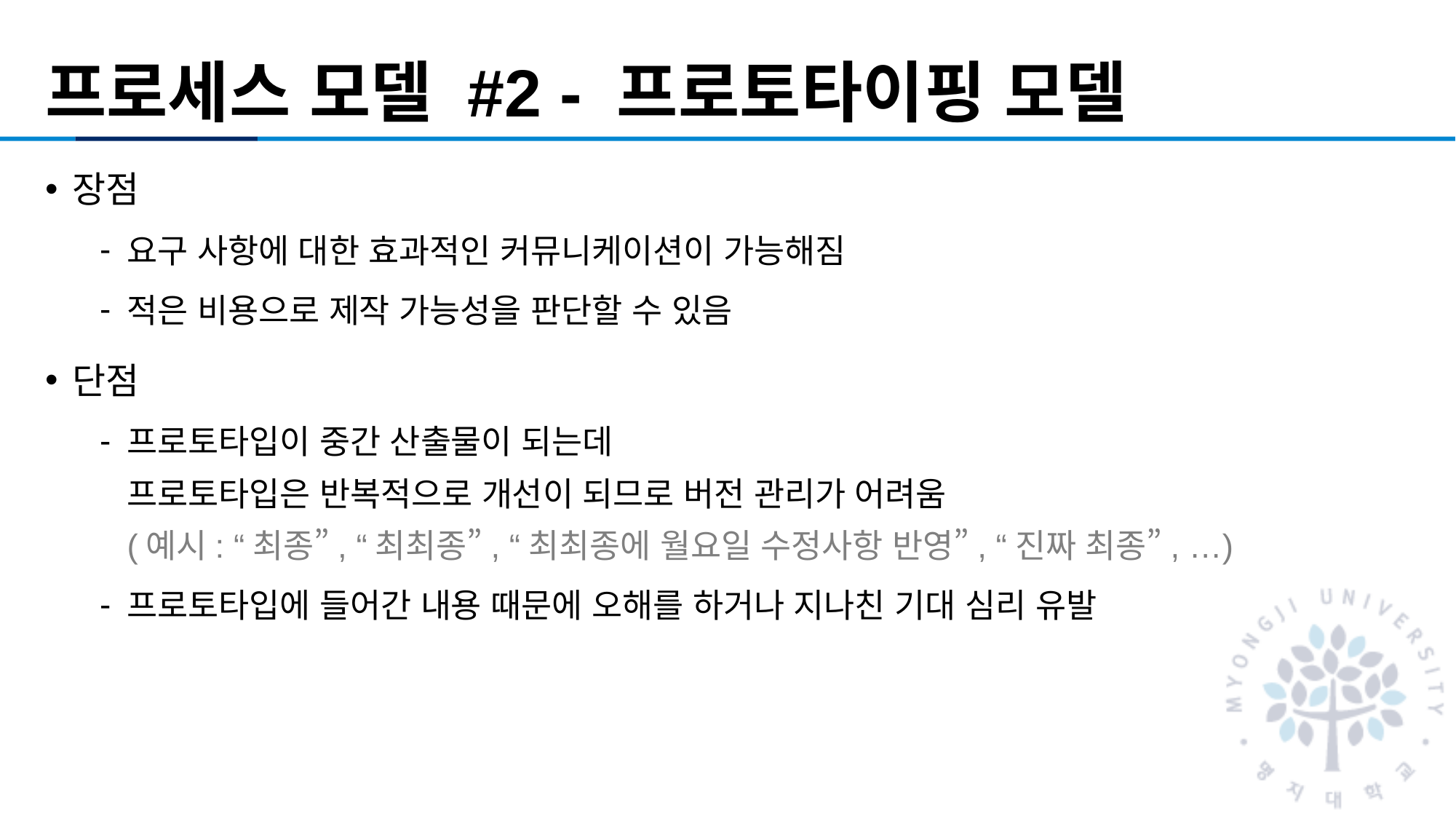

# 프로세스 모델 #2 - 프로토타이핑 모델
장점
요구 사항에 대한 효과적인 커뮤니케이션이 가능해짐
적은 비용으로 제작 가능성을 판단할 수 있음
단점
프로토타입이 중간 산출물이 되는데
프로토타입은 반복적으로 개선이 되므로 버전 관리가 어려움
(예시: “최종”, “최최종”, “최최종에 월요일 수정사항 반영”, “진짜 최종”, …)
프로토타입에 들어간 내용 때문에 오해를 하거나 지나친 기대 심리 유발